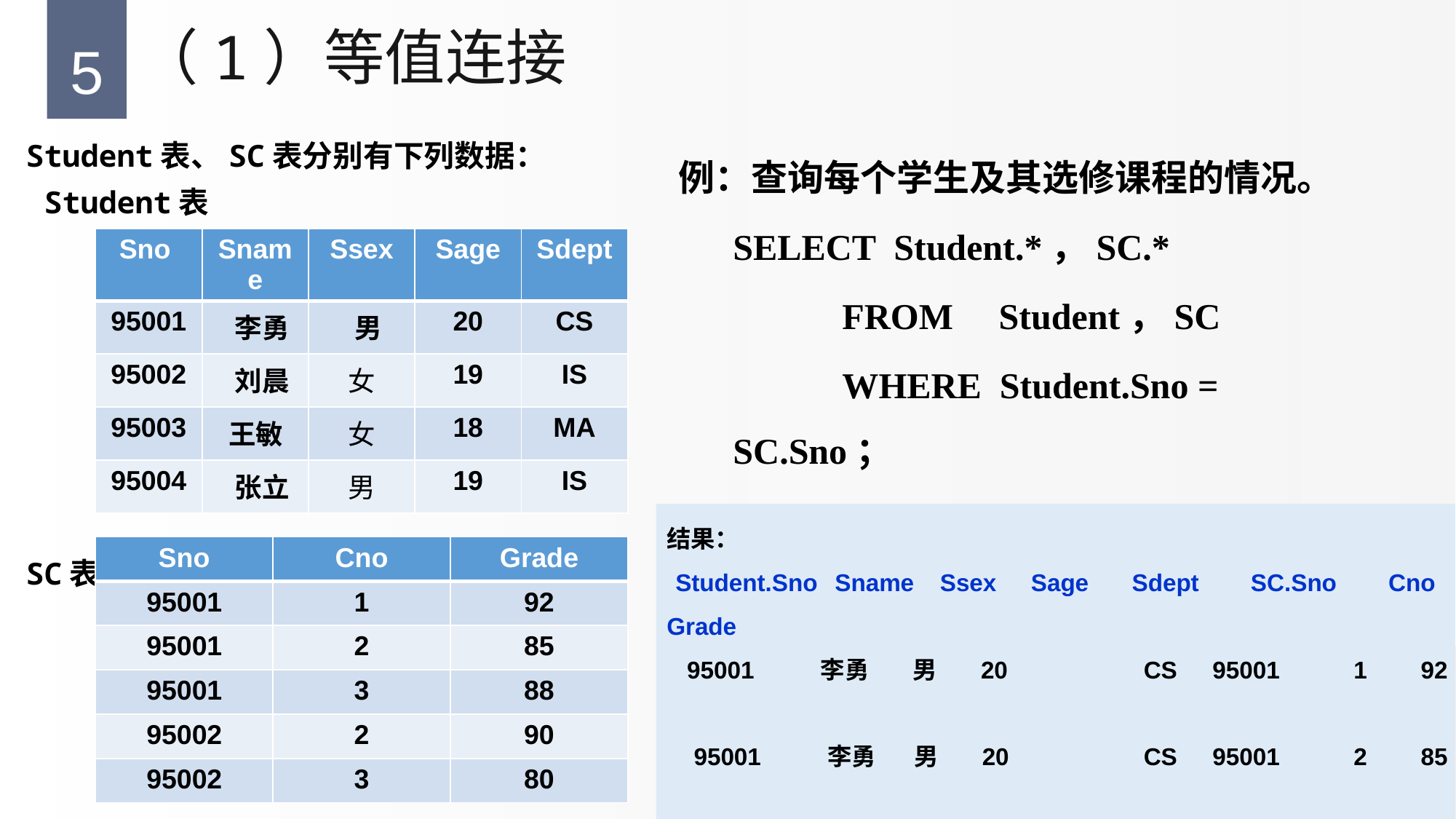

# （1）等值连接
Student表、SC表分别有下列数据：
 Student表

SC表
例：查询每个学生及其选修课程的情况。
SELECT  Student.*，SC.*
	FROM     Student，SC
	WHERE  Student.Sno = SC.Sno；
| Sno | Sname | Ssex | Sage | Sdept |
| --- | --- | --- | --- | --- |
| 95001 | 李勇 | 男 | 20 | CS |
| 95002 | 刘晨 | 女 | 19 | IS |
| 95003 | 王敏 | 女 | 18 | MA |
| 95004 | 张立 | 男 | 19 | IS |
结果：
 Student.Sno  Sname   Ssex    Sage     Sdept      SC.Sno      Cno   Grade
   95001         李勇        男       20 	      CS	95001           1        92
    95001         李勇       男       20	      CS	95001           2        85
    95001         李勇       男       20	      CS	95001           3        88
    95002         刘晨       女       19	      IS 	95002           2        90
    95002         刘晨       女       19	      IS	95002           3        80
| Sno | Cno | Grade |
| --- | --- | --- |
| 95001 | 1 | 92 |
| 95001 | 2 | 85 |
| 95001 | 3 | 88 |
| 95002 | 2 | 90 |
| 95002 | 3 | 80 |
52